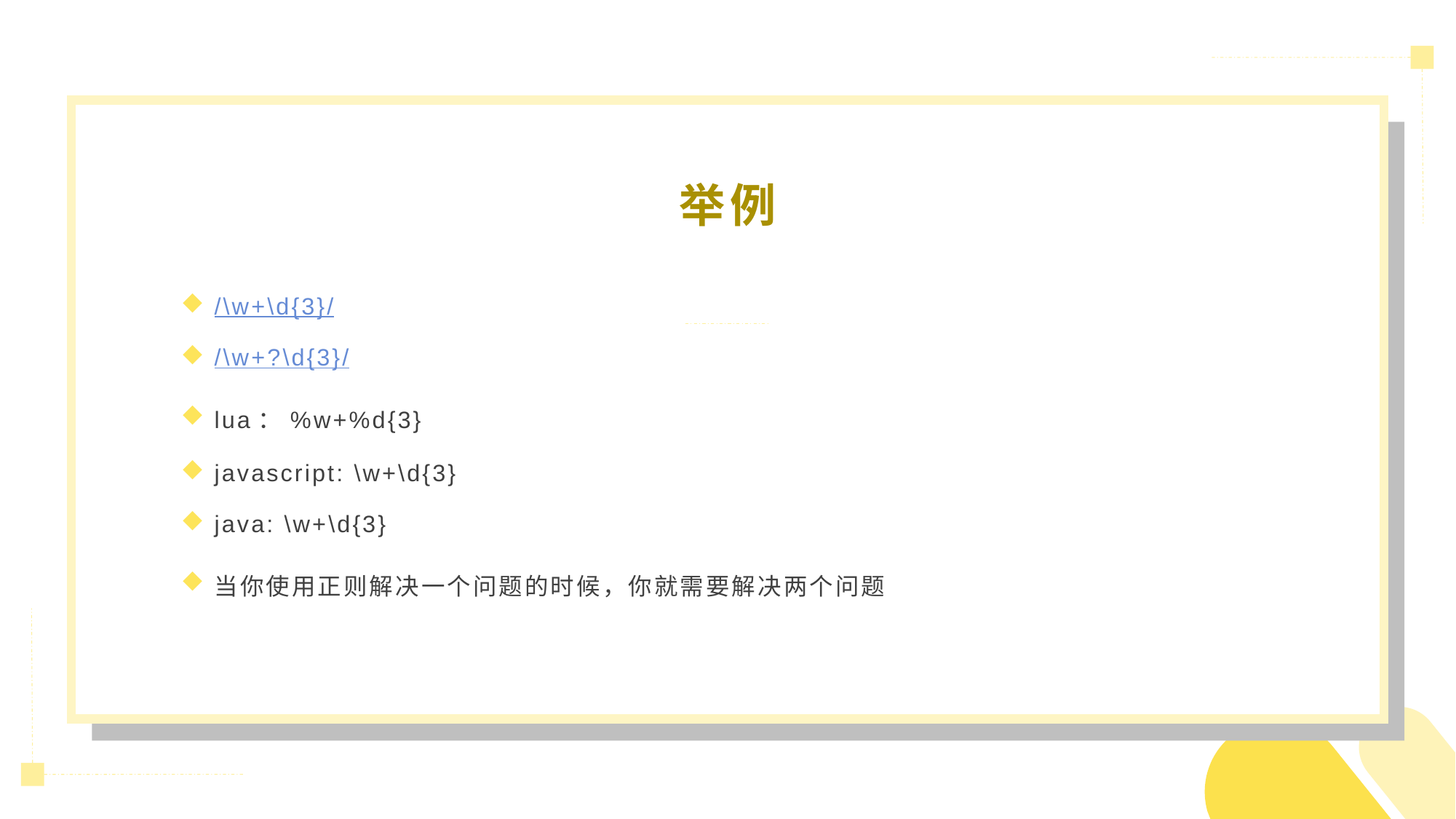

举例
/\w+\d{3}/
/\w+?\d{3}/
lua：%w+%d{3}
javascript: \w+\d{3}
java: \w+\d{3}
当你使用正则解决一个问题的时候，你就需要解决两个问题